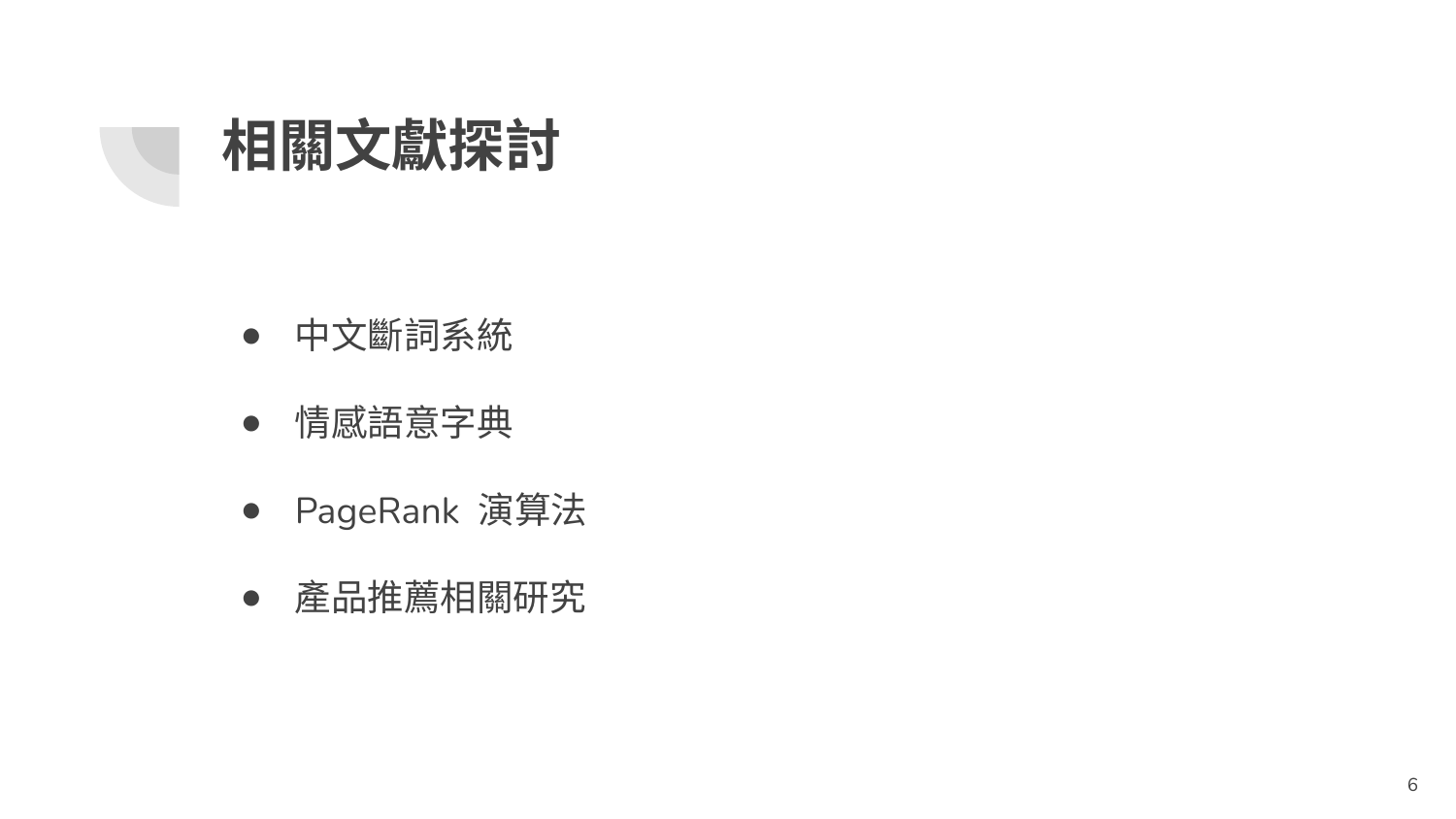

# 相關文獻探討
中文斷詞系統
情感語意字典
PageRank 演算法
產品推薦相關研究
6